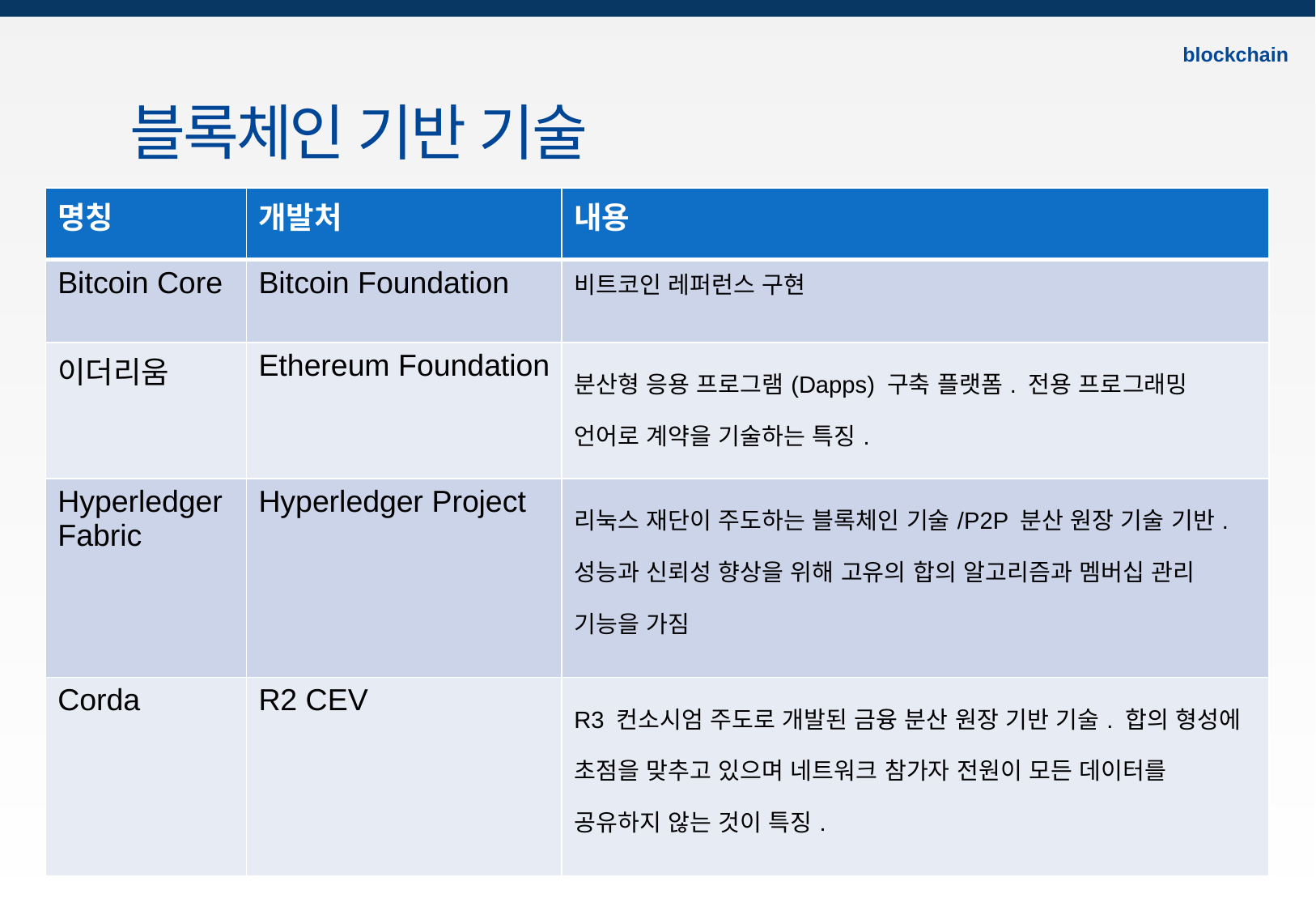

blockchain
블록체인 기반 기술
| 명칭 | 개발처 | 내용 |
| --- | --- | --- |
| Bitcoin Core | Bitcoin Foundation | 비트코인 레퍼런스 구현 |
| 이더리움 | Ethereum Foundation | 분산형 응용 프로그램(Dapps) 구축 플랫폼. 전용 프로그래밍 언어로 계약을 기술하는 특징. |
| HyperledgerFabric | Hyperledger Project | 리눅스 재단이 주도하는 블록체인 기술/P2P 분산 원장 기술 기반. 성능과 신뢰성 향상을 위해 고유의 합의 알고리즘과 멤버십 관리 기능을 가짐 |
| Corda | R2 CEV | R3 컨소시엄 주도로 개발된 금융 분산 원장 기반 기술. 합의 형성에 초점을 맞추고 있으며 네트워크 참가자 전원이 모든 데이터를 공유하지 않는 것이 특징. |